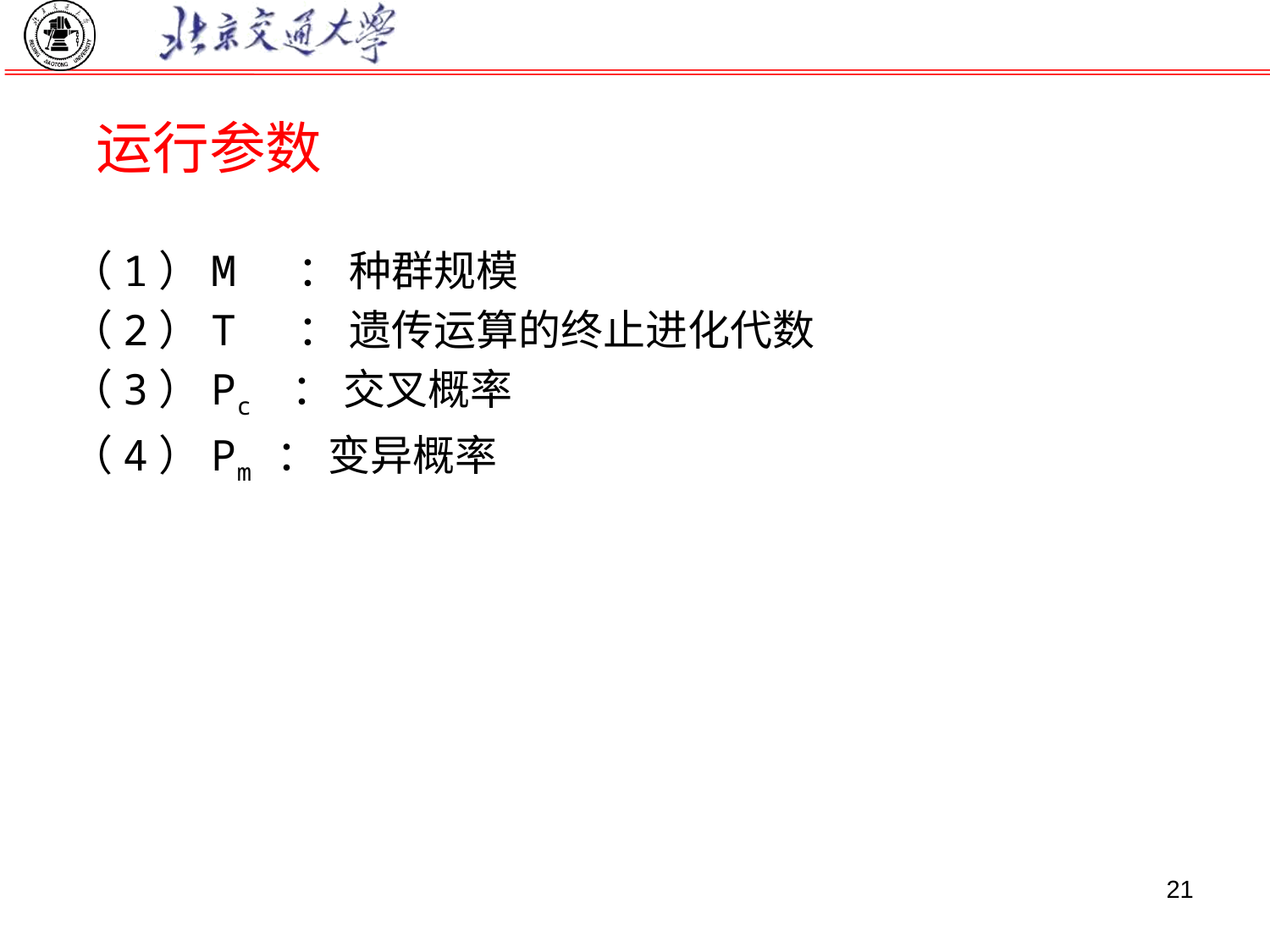

# 运行参数
（1）M  ： 种群规模
（2）T  ： 遗传运算的终止进化代数
（3）Pc  ： 交叉概率
（4）Pm ： 变异概率
21